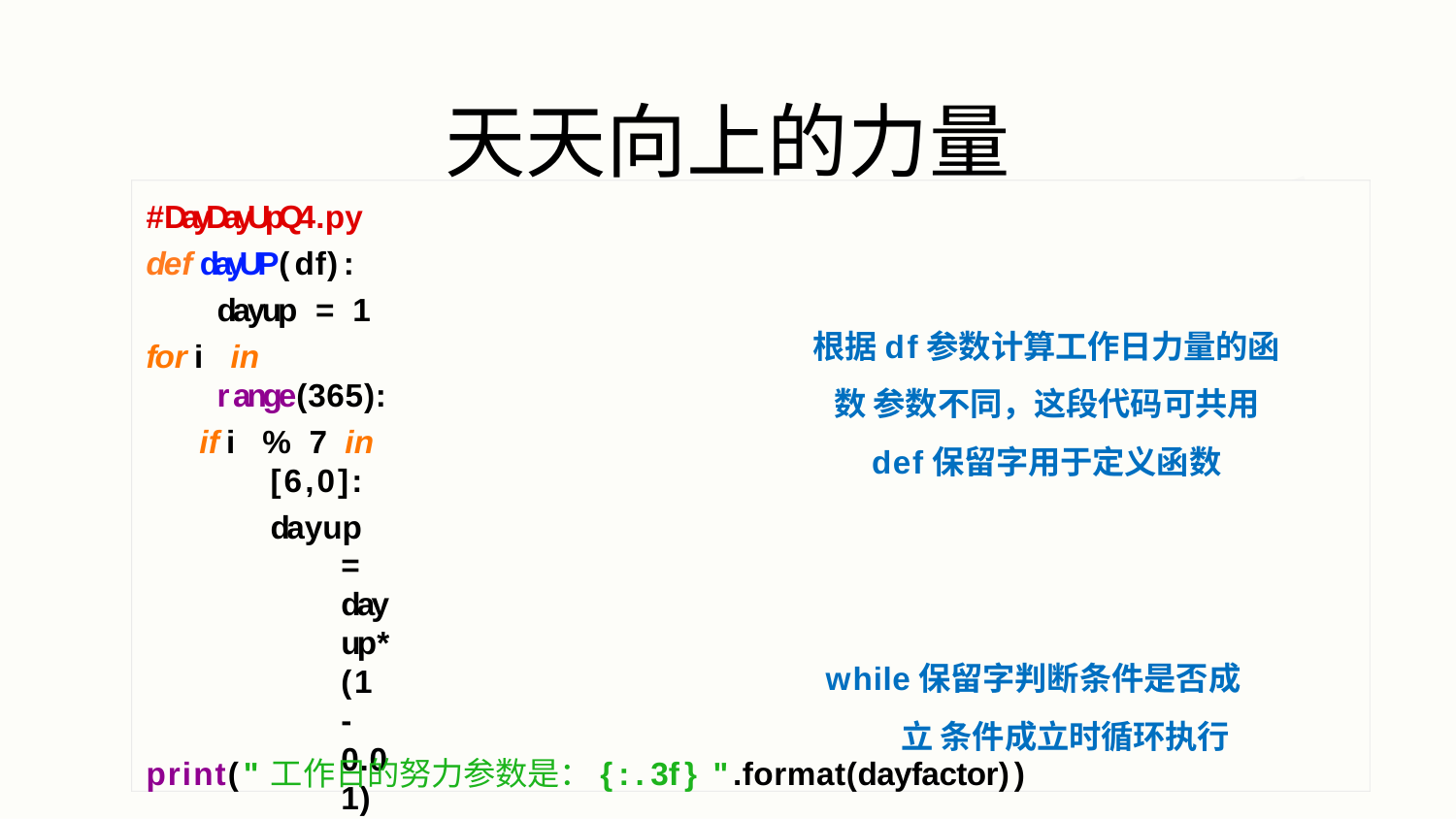

# 天天向上的力量

#DayDayUpQ4.py
def dayUP(df): dayup  =  1
for i  in range(365):
if i  %  7  in [6,0]:
dayup  =  dayup*(1  -  0.01)
else:
dayup  =  dayup*(1  +  df)
return dayup dayfactor  =  0.01
while dayUP(dayfactor)  <  37.78: dayfactor  +=  0.001

根据df参数计算工作日力量的函数 参数不同，这段代码可共用 def保留字用于定义函数

while保留字判断条件是否成立 条件成立时循环执行
print("工作日的努力参数是：{:.3f} ".format(dayfactor))